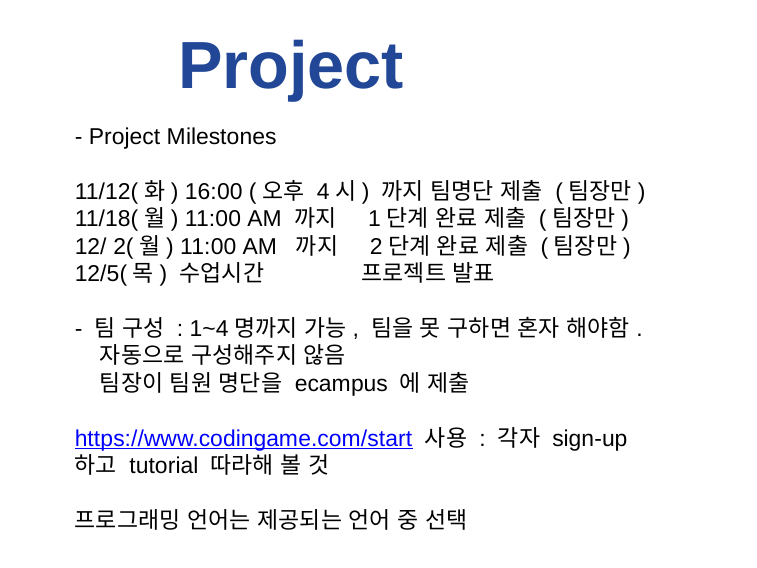

# Project
- Project Milestones

11/12(화) 16:00 (오후 4시) 까지 팀명단 제출 (팀장만)
11/18(월) 11:00 AM 까지    1단계 완료 제출 (팀장만)
12/ 2(월) 11:00 AM  까지    2단계 완료 제출 (팀장만)
12/5(목) 수업시간               프로젝트 발표

- 팀 구성 : 1~4명까지 가능, 팀을 못 구하면 혼자 해야함.
   자동으로 구성해주지 않음
   팀장이 팀원 명단을 ecampus 에 제출

https://www.codingame.com/start 사용 : 각자 sign-up 하고 tutorial 따라해 볼 것

프로그래밍 언어는 제공되는 언어 중 선택